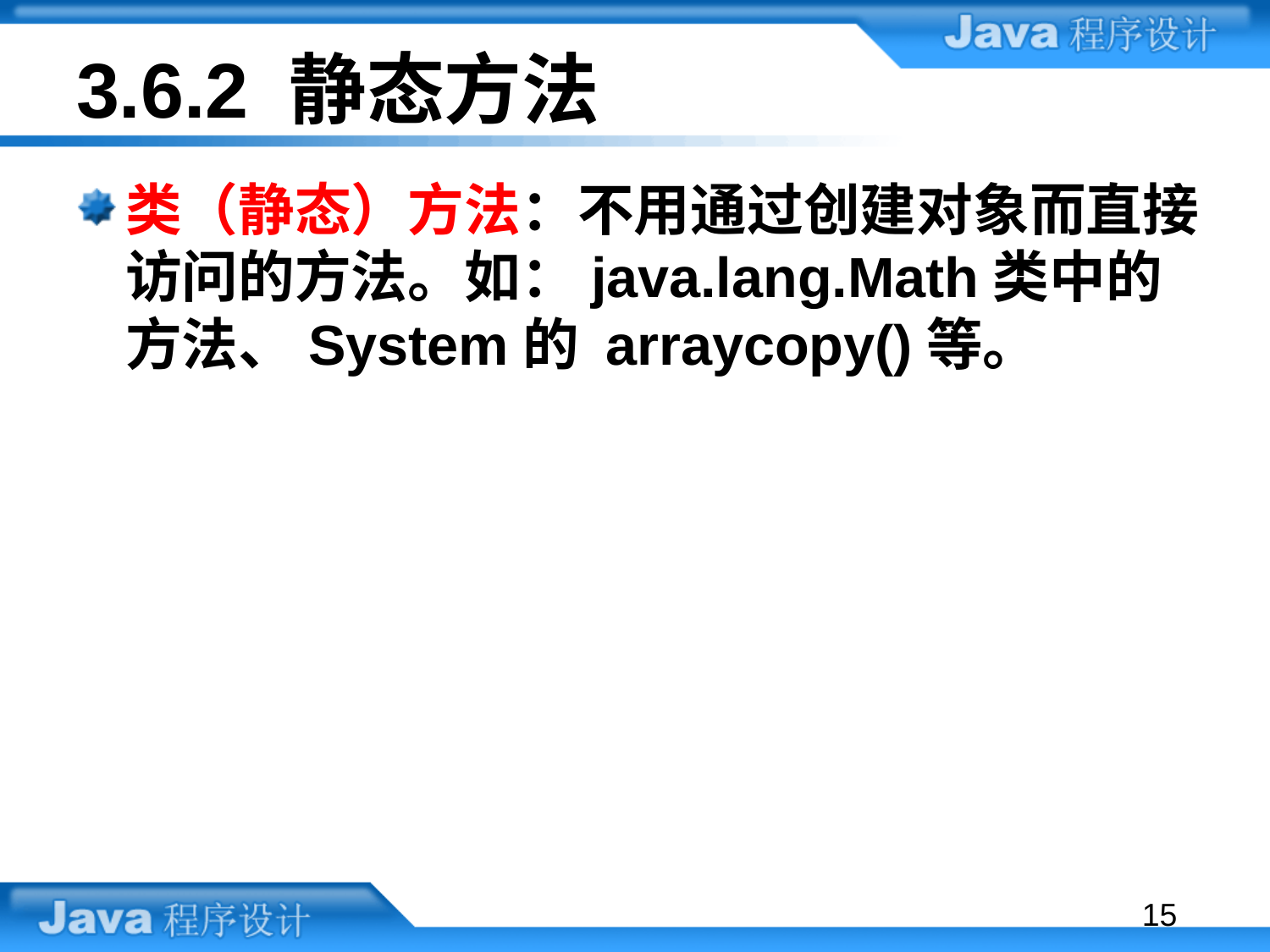

# 3.6.2 静态方法
类（静态）方法：不用通过创建对象而直接访问的方法。如：java.lang.Math类中的方法、System的 arraycopy()等。